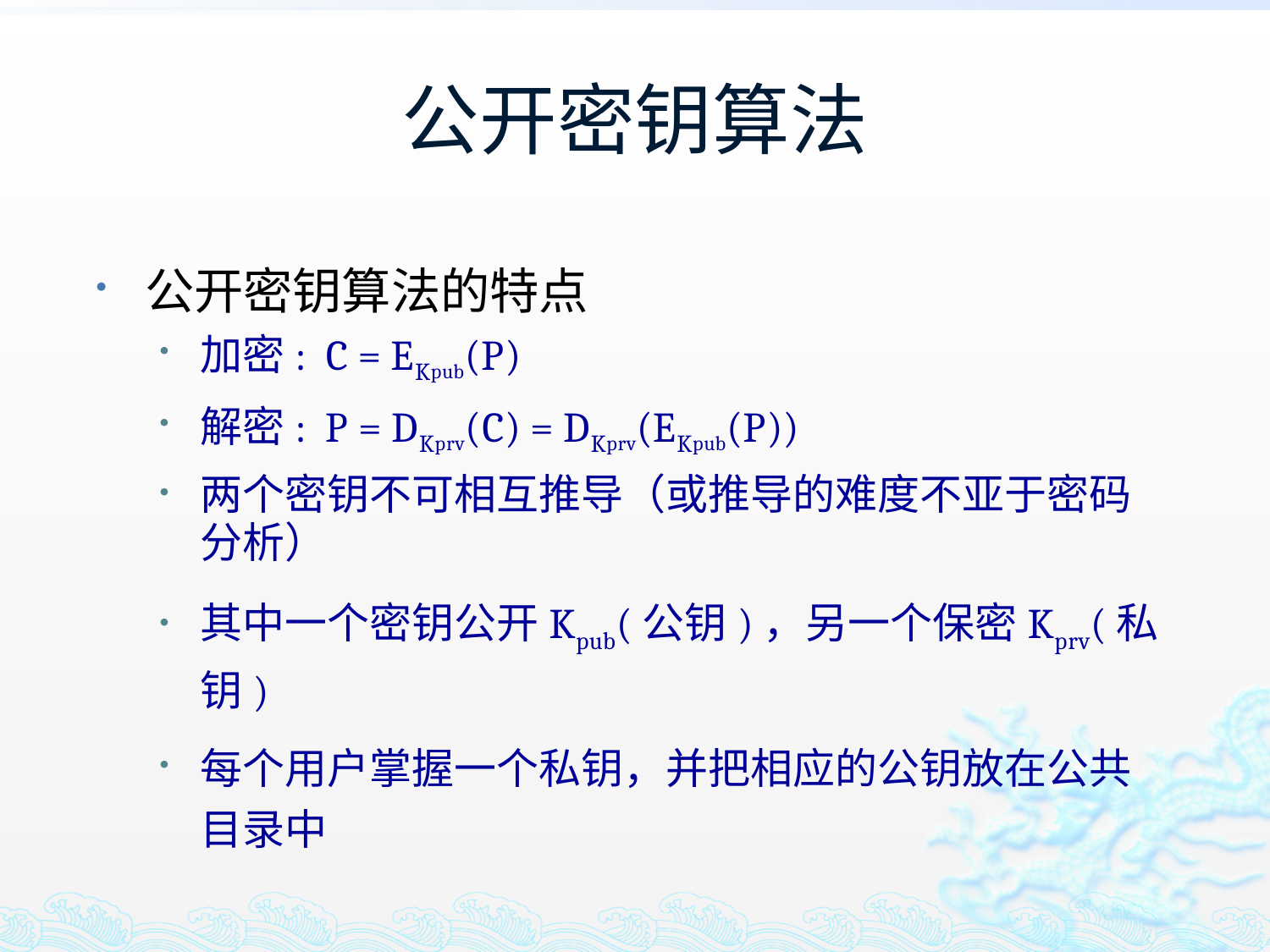

# 公开密钥算法
公开密钥算法的特点
加密:  C = EKpub(P)
解密:  P = DKprv(C) = DKprv(EKpub(P))
两个密钥不可相互推导（或推导的难度不亚于密码分析）
其中一个密钥公开Kpub(公钥)，另一个保密Kprv(私钥)
每个用户掌握一个私钥，并把相应的公钥放在公共目录中